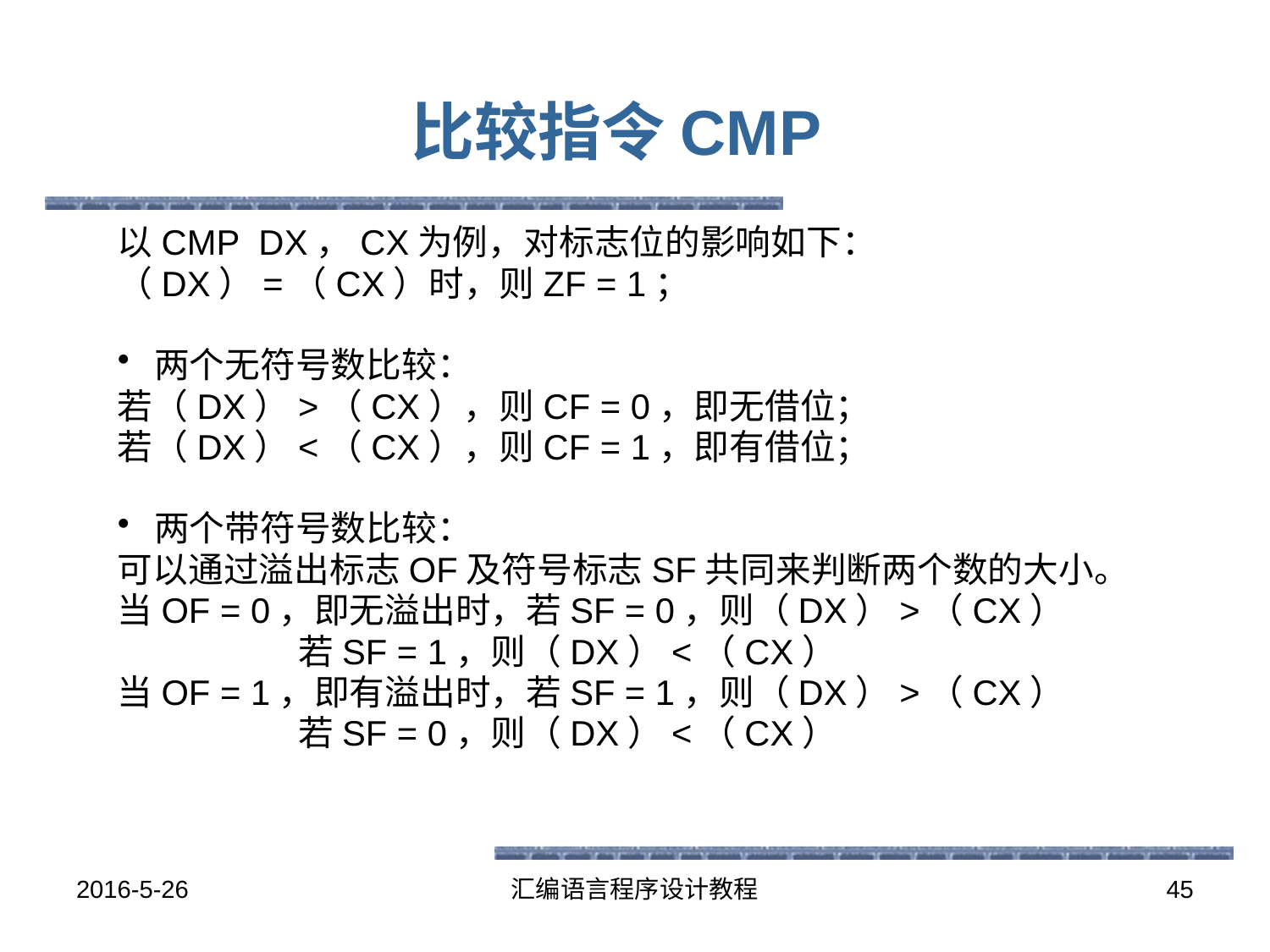

# 比较指令CMP
以CMP  DX，CX为例，对标志位的影响如下：
（DX）=（CX）时，则ZF = 1；

  两个无符号数比较：
若（DX）>（CX），则CF = 0，即无借位；
若（DX）<（CX），则CF = 1，即有借位；

  两个带符号数比较：
可以通过溢出标志OF及符号标志SF共同来判断两个数的大小。
当OF = 0，即无溢出时，若SF = 0，则（DX）>（CX）
                      若SF = 1，则（DX）<（CX）
当OF = 1，即有溢出时，若SF = 1，则（DX）>（CX）
                      若SF = 0，则（DX）<（CX）
2016-5-26
汇编语言程序设计教程
45